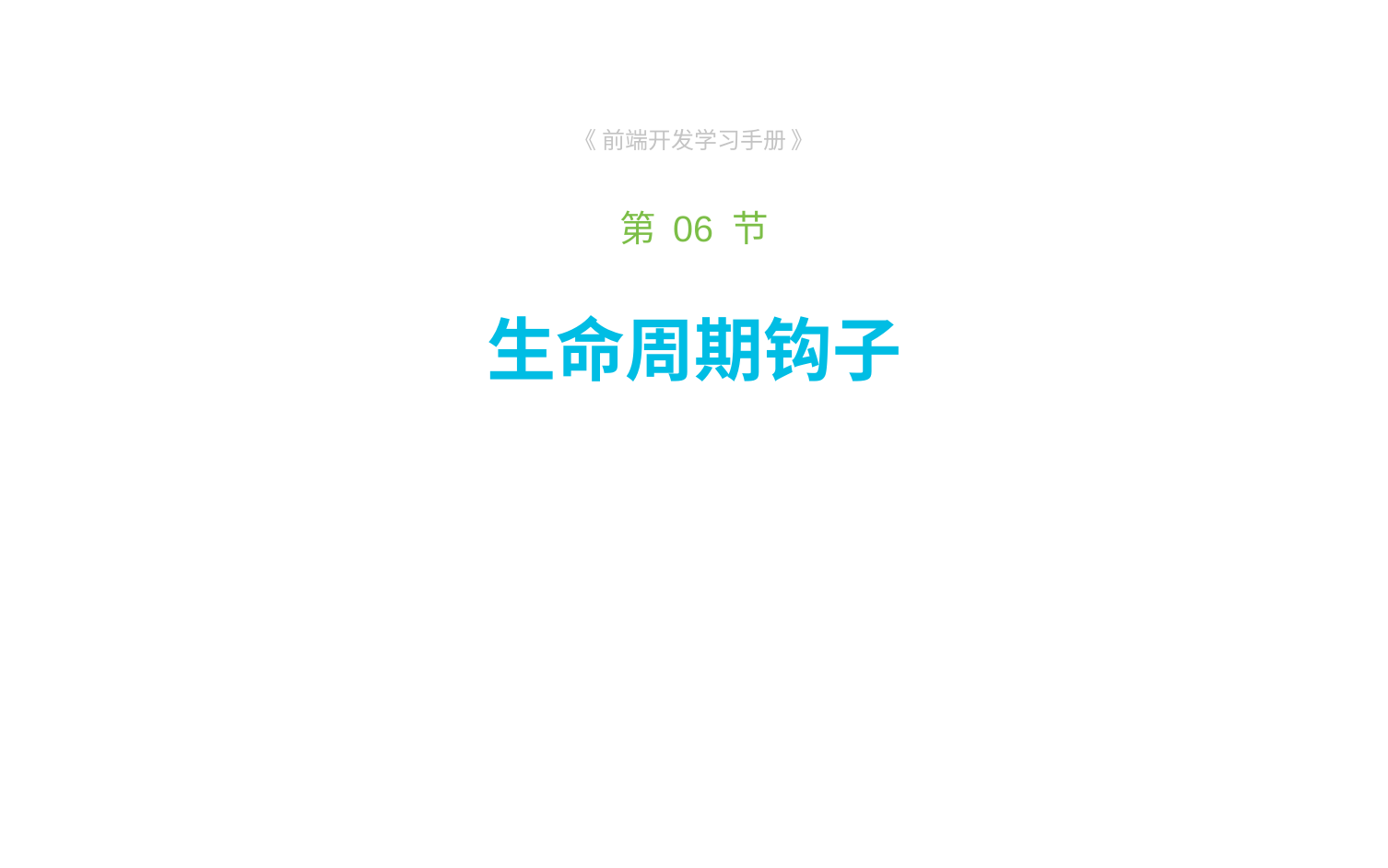

《 前端开发学习手册 》
第 06 节
# 生命周期钩子